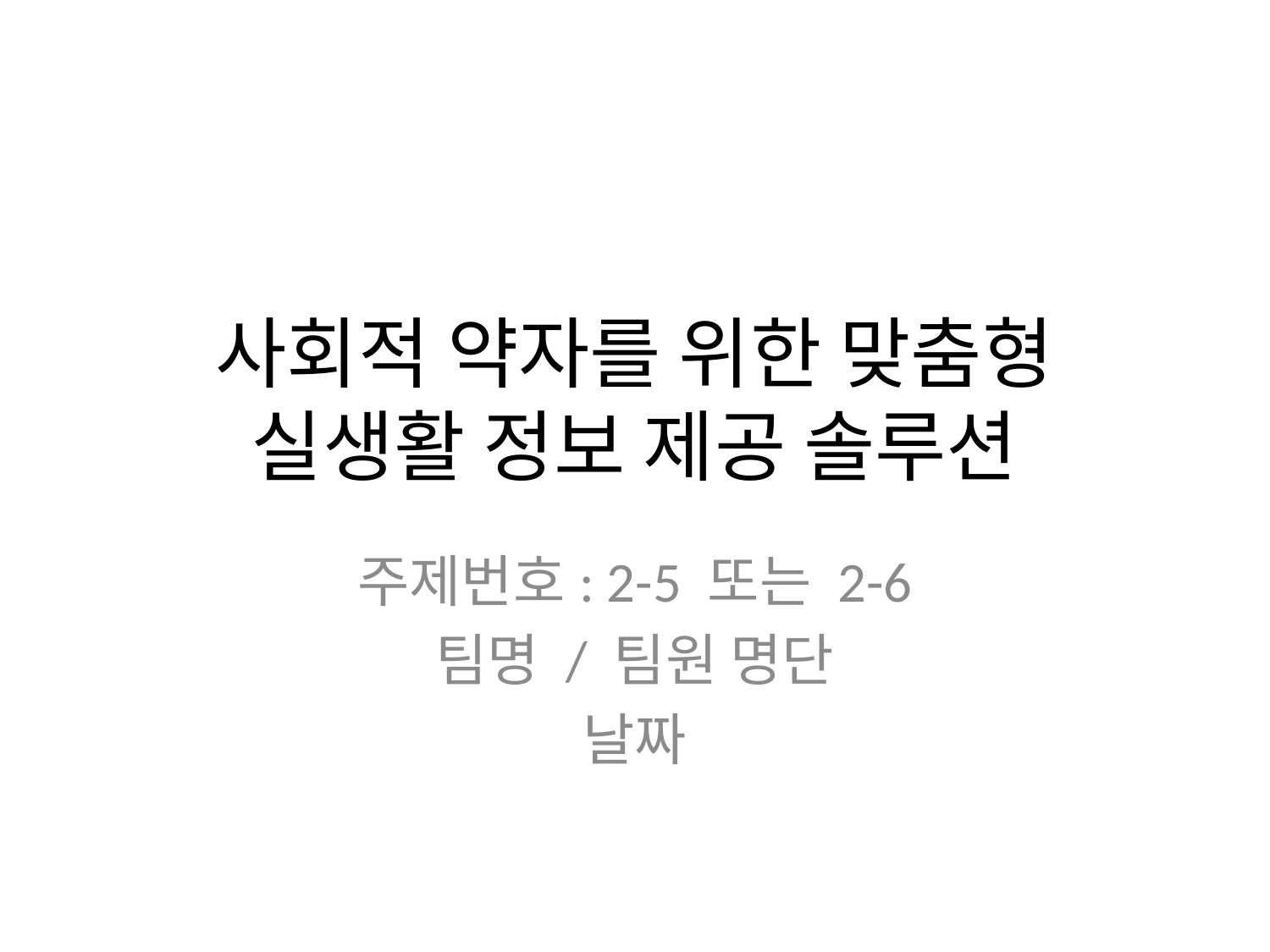

# 사회적 약자를 위한 맞춤형 실생활 정보 제공 솔루션
주제번호: 2-5 또는 2-6
팀명 / 팀원 명단
날짜